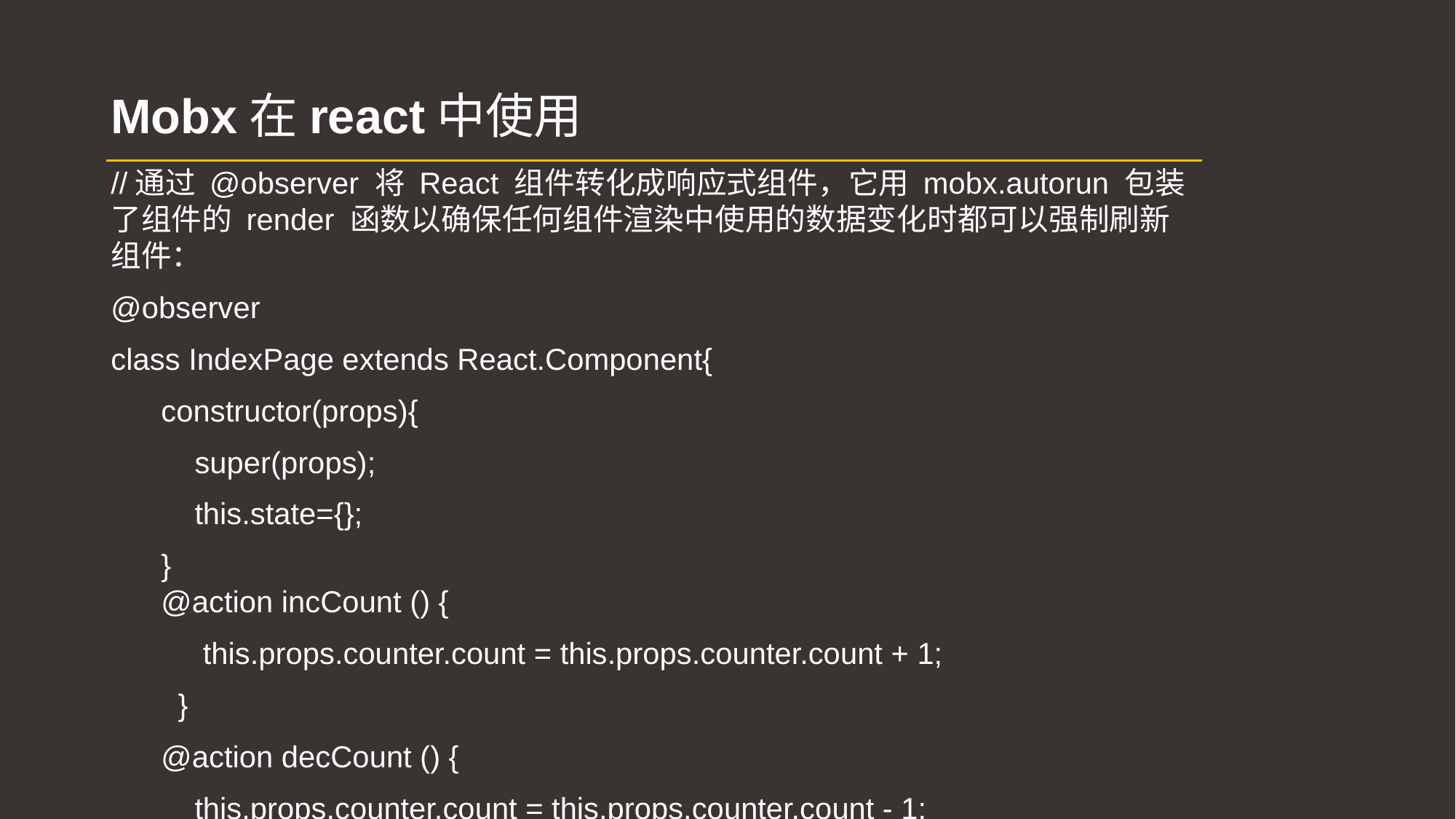

# Mobx在react中使用
//通过 @observer 将 React 组件转化成响应式组件，它用 mobx.autorun 包装了组件的 render 函数以确保任何组件渲染中使用的数据变化时都可以强制刷新组件：
@observer
class IndexPage extends React.Component{
      constructor(props){
          super(props);
          this.state={};
      }
      @action incCount () {
           this.props.counter.count = this.props.counter.count + 1;
        }
      @action decCount () {
          this.props.counter.count = this.props.counter.count - 1;
        }